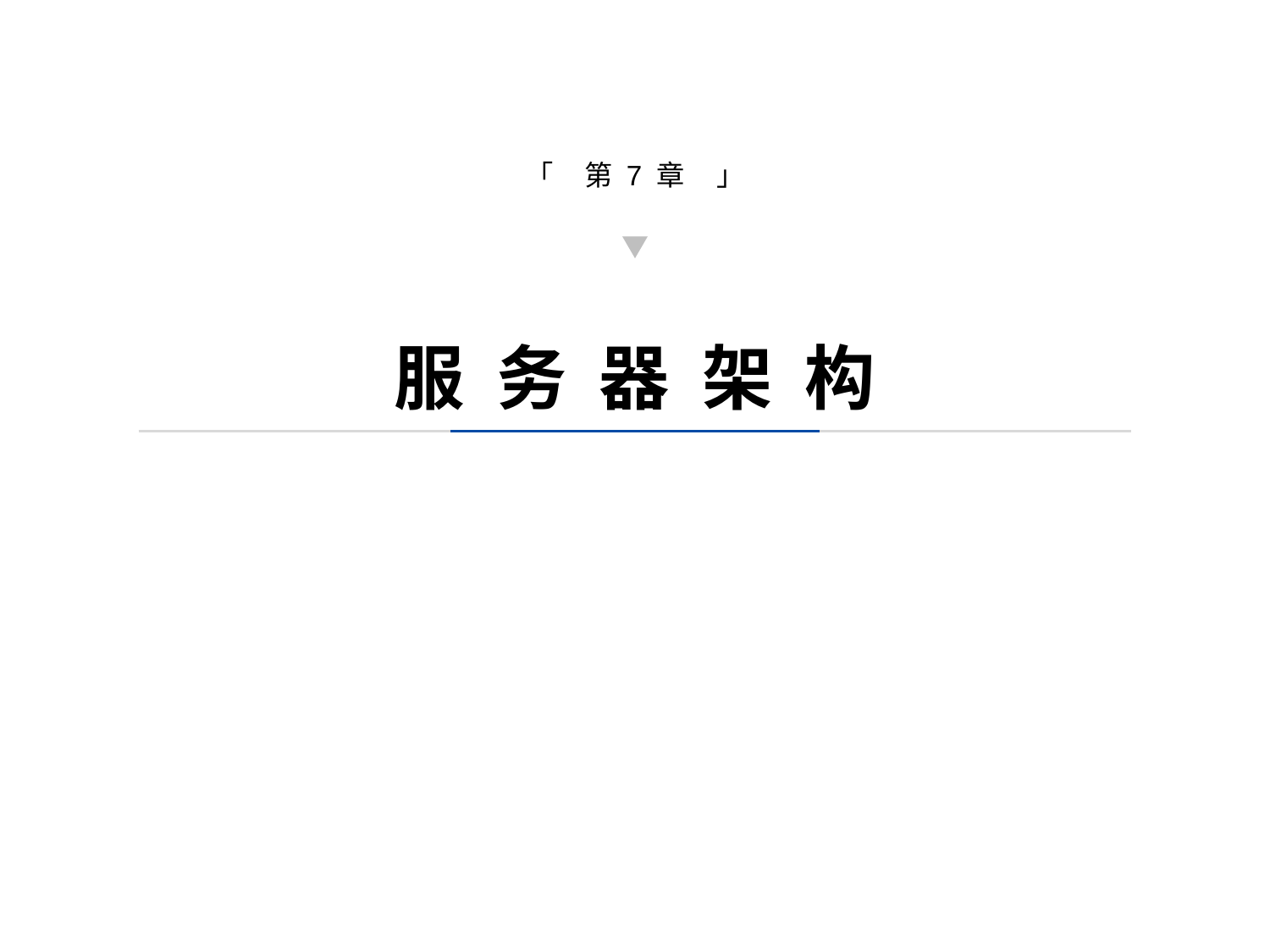

「     第 7 章     」

服  务  器  架  构